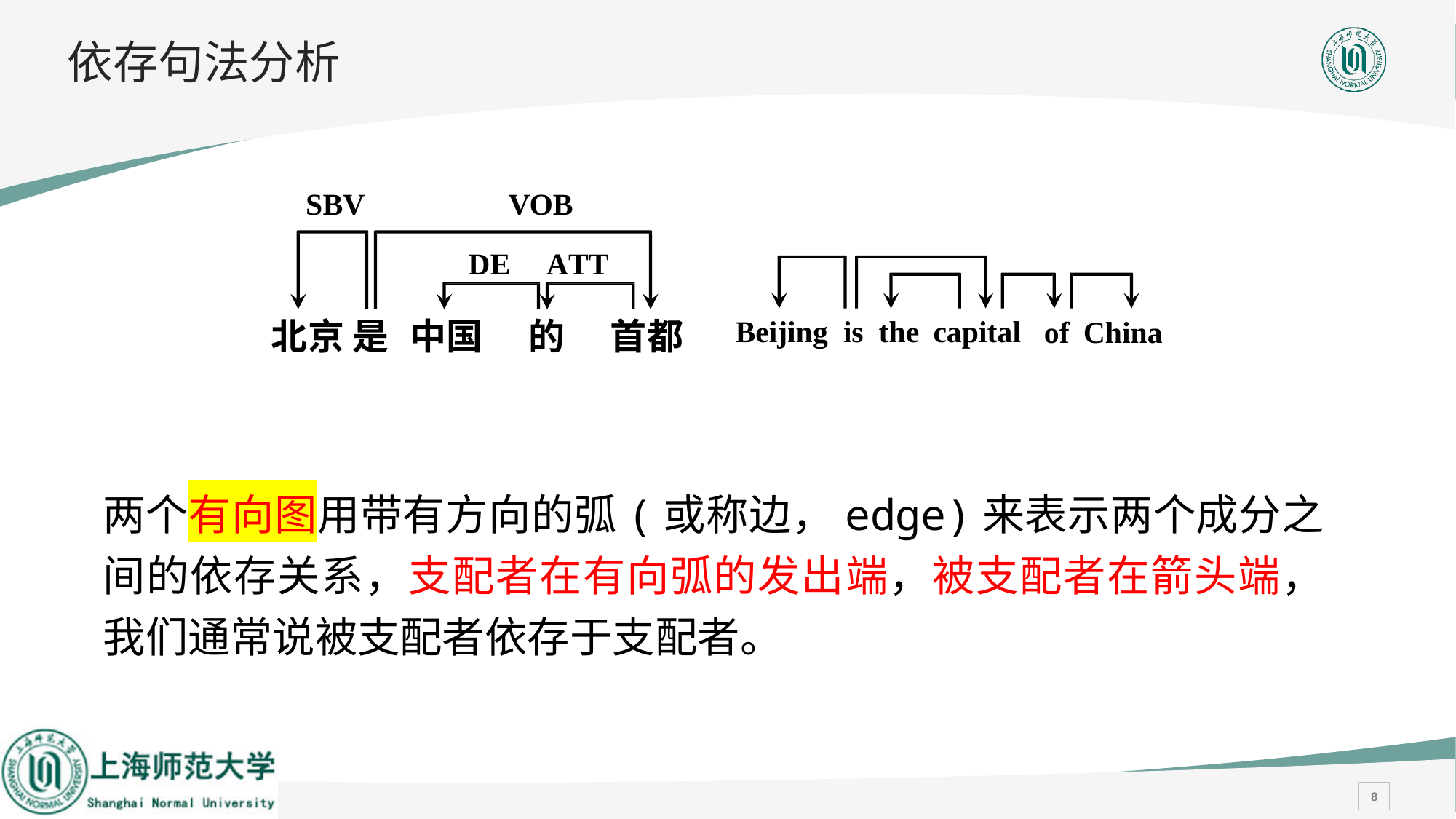

# 依存句法分析
SBV
VOB
DE	ATT

Beijing  is  the capital
北京 是	中国	的	首都
of China
两个有向图用带有方向的弧(或称边，edge)来表示两个成分之间的依存关系，支配者在有向弧的发出端，被支配者在箭头端，我们通常说被支配者依存于支配者。